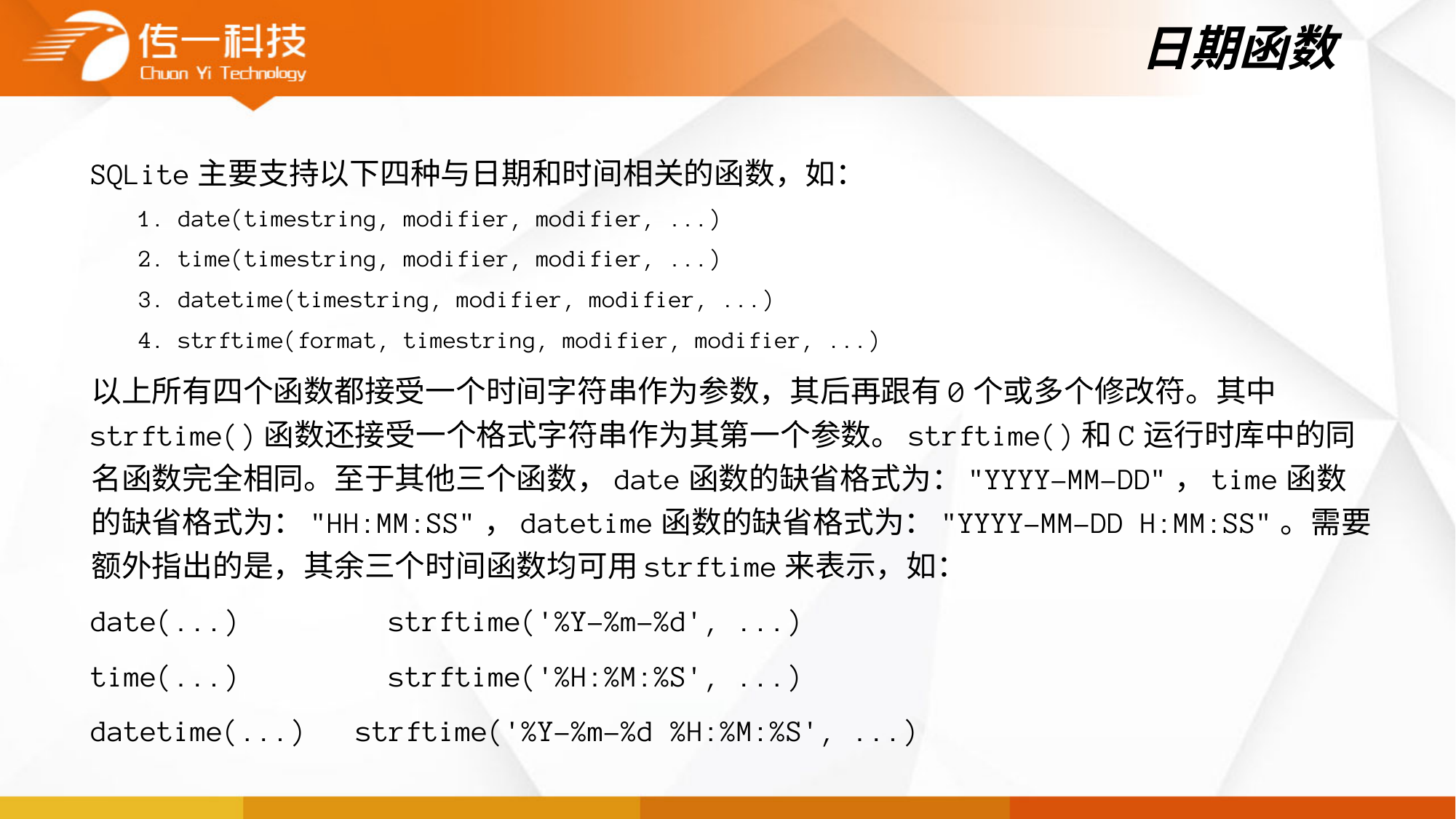

# 日期函数
SQLite主要支持以下四种与日期和时间相关的函数，如：
1. date(timestring, modifier, modifier, ...)
2. time(timestring, modifier, modifier, ...)
3. datetime(timestring, modifier, modifier, ...)
4. strftime(format, timestring, modifier, modifier, ...)
以上所有四个函数都接受一个时间字符串作为参数，其后再跟有0个或多个修改符。其中strftime()函数还接受一个格式字符串作为其第一个参数。strftime()和C运行时库中的同名函数完全相同。至于其他三个函数，date函数的缺省格式为："YYYY-MM-DD"，time函数的缺省格式为："HH:MM:SS"，datetime函数的缺省格式为："YYYY-MM-DD H:MM:SS"。需要额外指出的是，其余三个时间函数均可用strftime来表示，如：
date(...)         strftime('%Y-%m-%d', ...)
time(...)         strftime('%H:%M:%S', ...)
datetime(...)   strftime('%Y-%m-%d %H:%M:%S', ...)